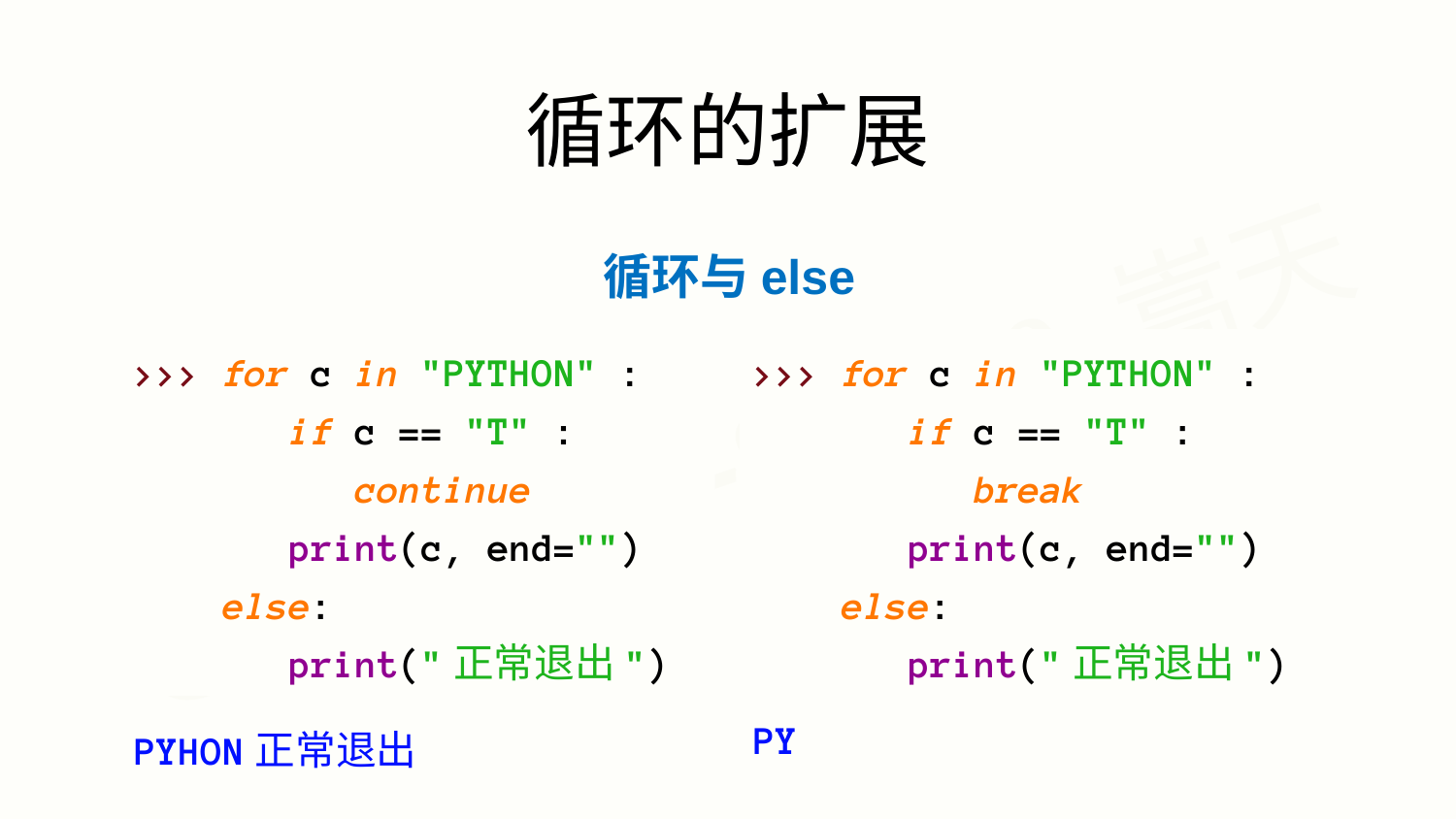

循环的扩展
循环与else
>>> for c in "PYTHON" :
       if c == "T" :
          continue
       print(c, end="")
    else:
       print("正常退出")

PYHON正常退出
>>> for c in "PYTHON" :
       if c == "T" :
          break
       print(c, end="")
    else:
       print("正常退出")

PY